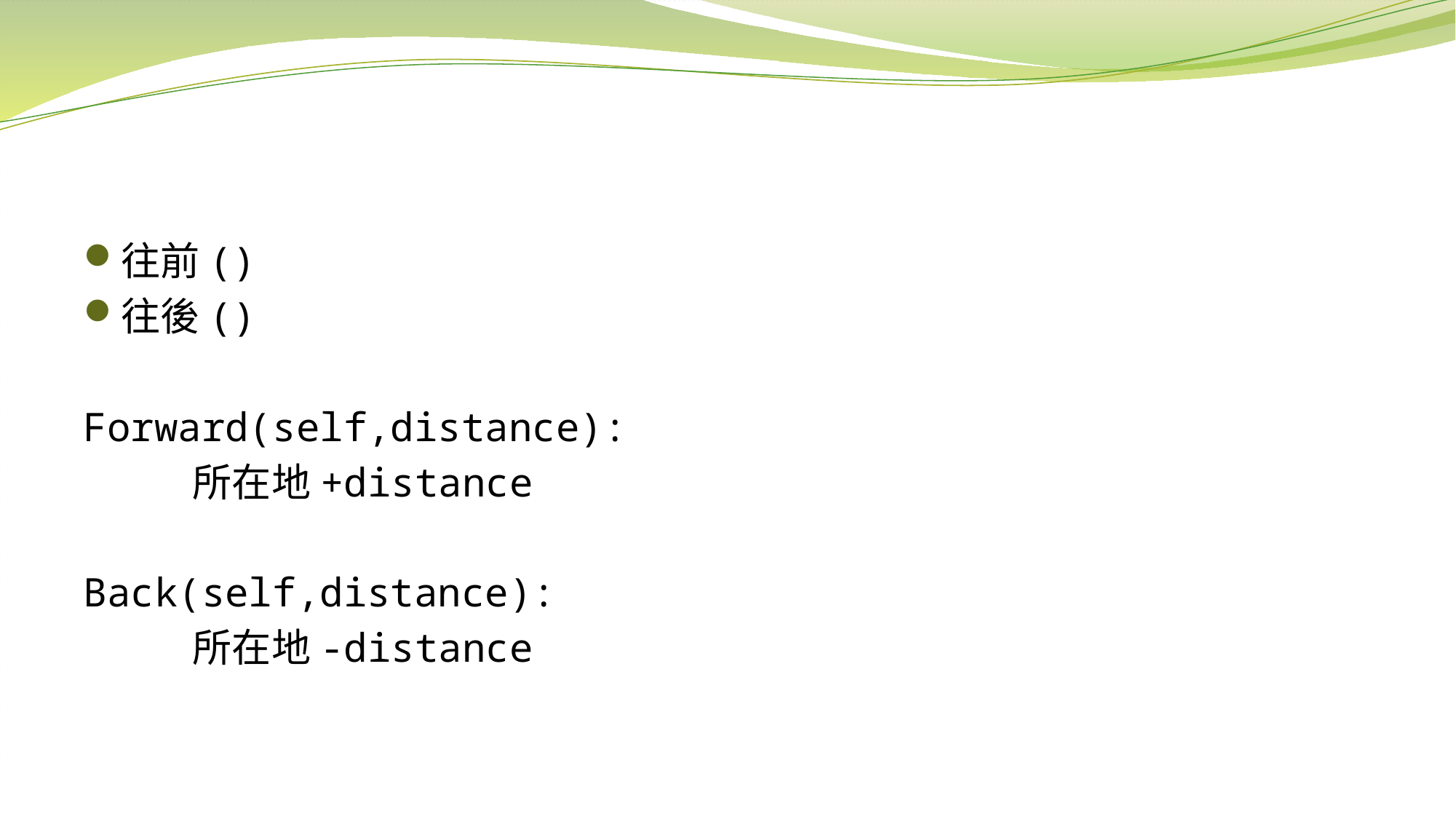

#
往前()
往後()

Forward(self,distance):
	所在地+distance

Back(self,distance):
	所在地-distance